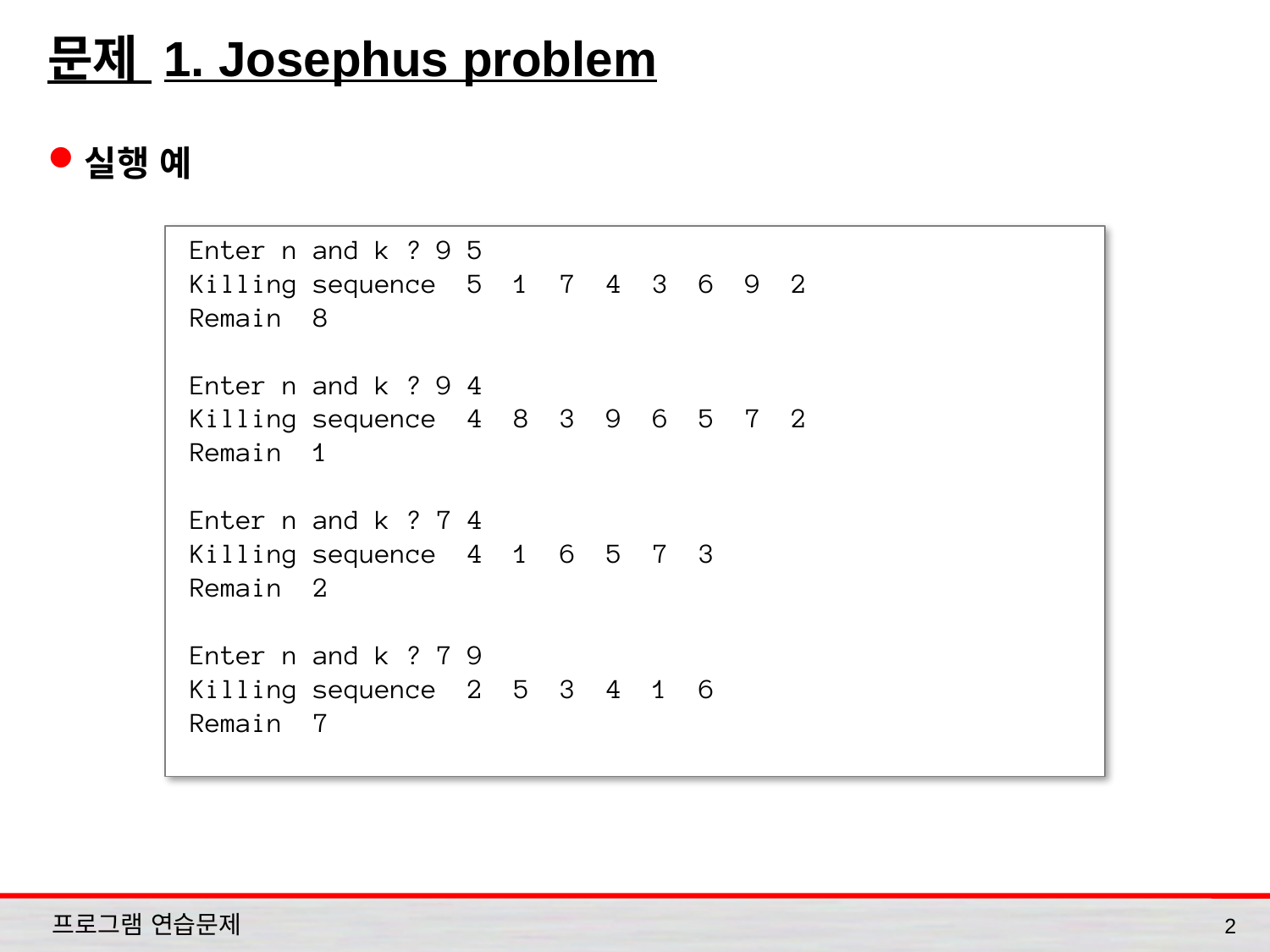

# 문제 1. Josephus problem
실행 예
 Enter n and k ? 9 5
 Killing sequence  5  1  7  4  3  6  9  2
 Remain  8

 Enter n and k ? 9 4
 Killing sequence  4  8  3  9  6  5  7  2
 Remain  1

 Enter n and k ? 7 4
 Killing sequence  4  1  6  5  7  3
 Remain  2

 Enter n and k ? 7 9
 Killing sequence  2  5  3  4  1  6
 Remain  7